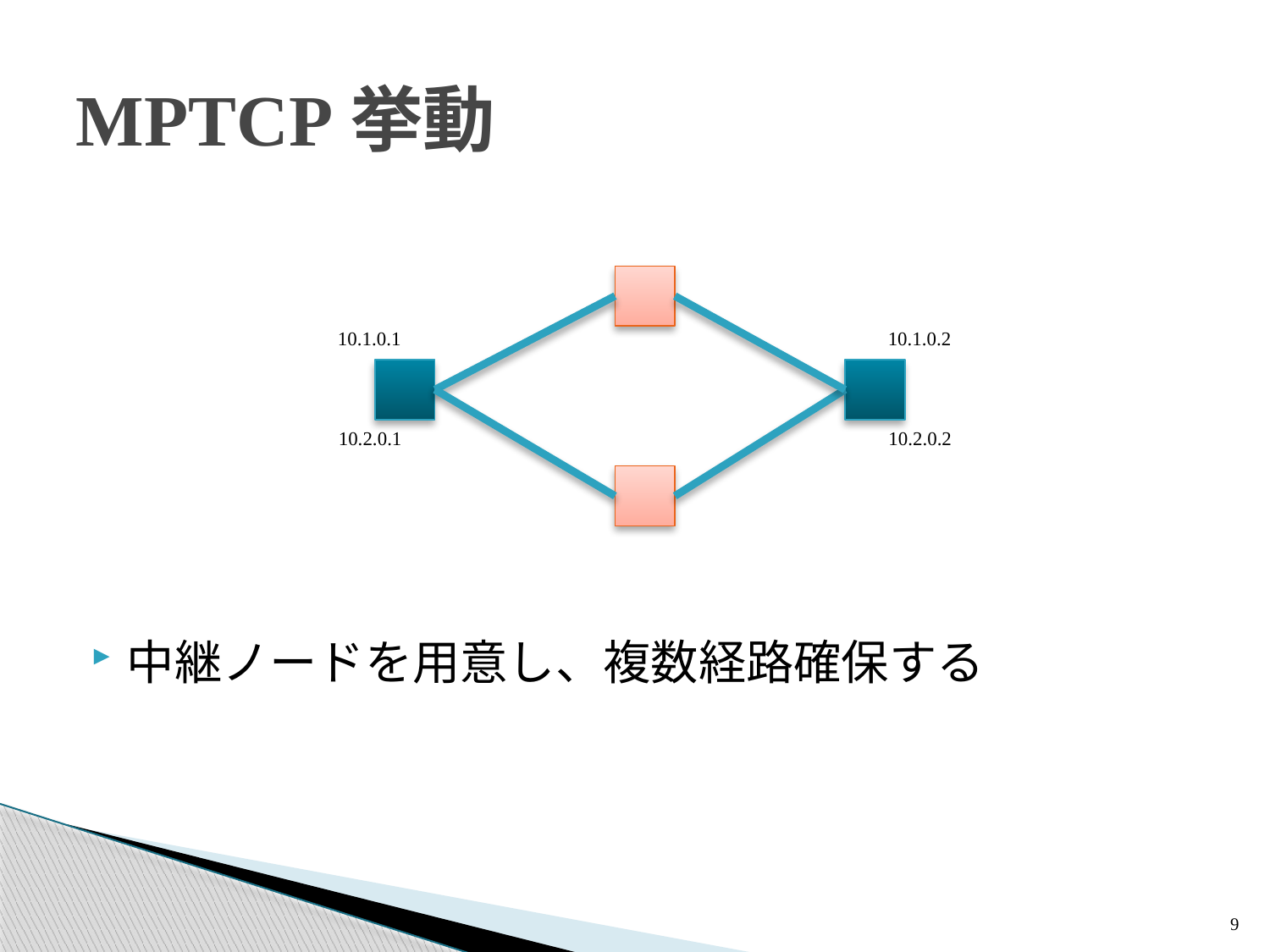

# MPTCP挙動

10.1.0.1
10.1.0.2

10.2.0.1
10.2.0.2

中継ノードを用意し、複数経路確保する
9